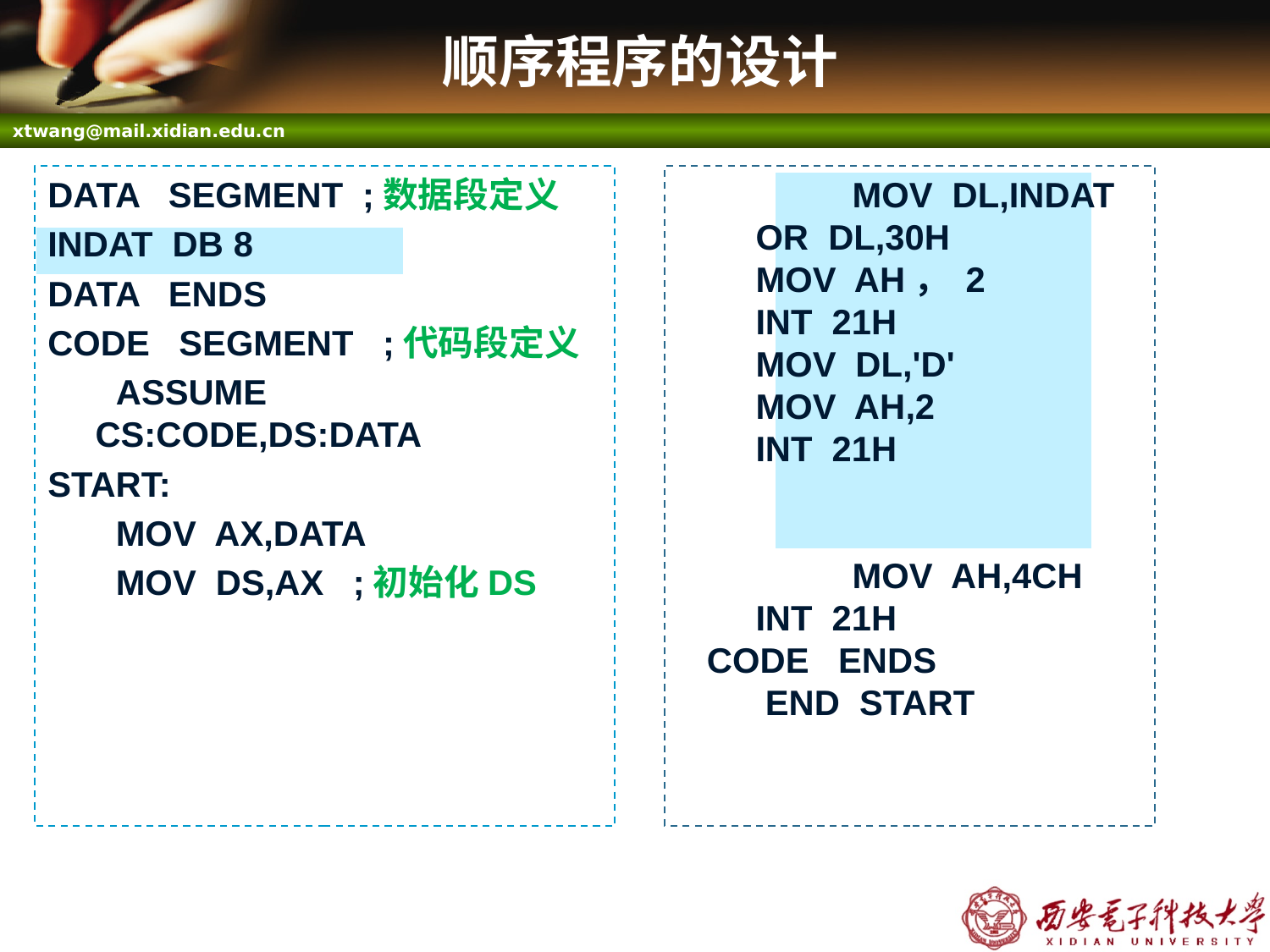

# 顺序程序的设计
 		MOV  DL,INDAT
        OR  DL,30H
        MOV  AH， 2
        INT  21H
        MOV  DL,'D'
        MOV  AH,2
        INT  21H

		MOV  AH,4CH
        INT  21H
   CODE   ENDS
         END  START
DATA   SEGMENT  ;数据段定义
INDAT  DB 8
DATA   ENDS
CODE   SEGMENT   ;代码段定义
       ASSUME CS:CODE,DS:DATA
START:
       MOV  AX,DATA
       MOV  DS,AX   ;初始化DS